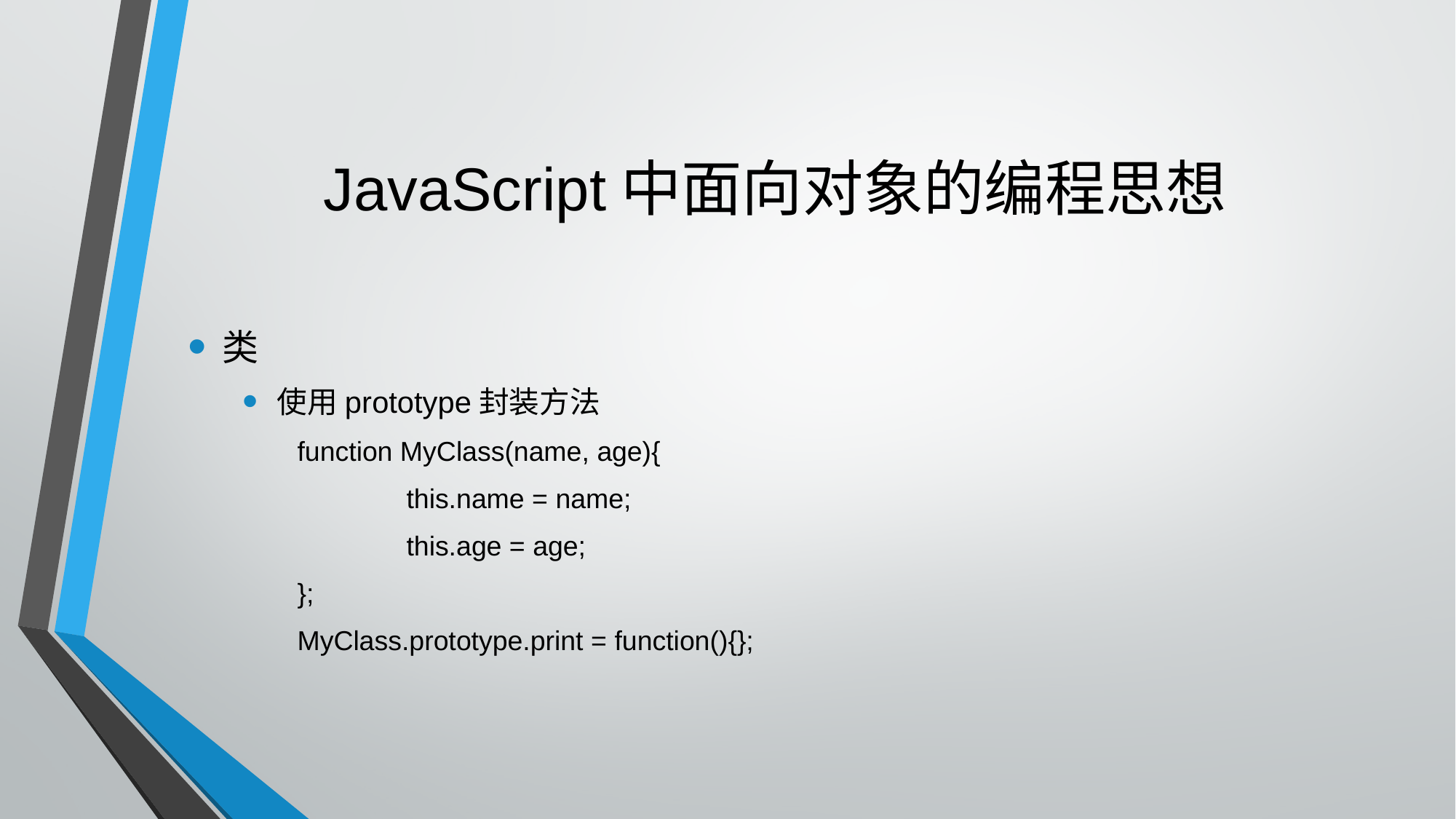

# JavaScript中面向对象的编程思想
类
使用prototype封装方法
function MyClass(name, age){
	this.name = name;
	this.age = age;
};
MyClass.prototype.print = function(){};